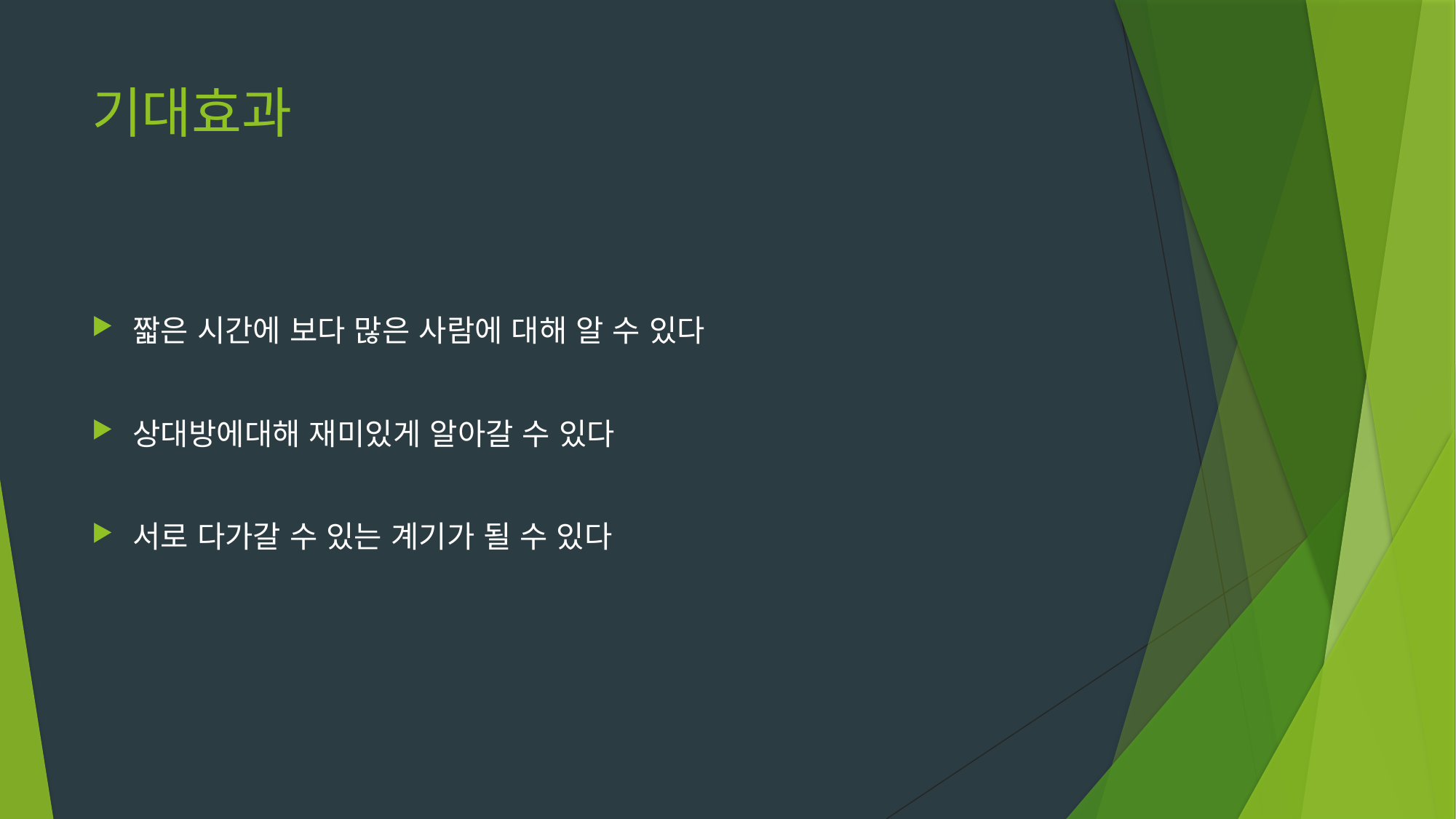

# 기대효과

짧은 시간에 보다 많은 사람에 대해 알 수 있다

상대방에대해 재미있게 알아갈 수 있다

서로 다가갈 수 있는 계기가 될 수 있다